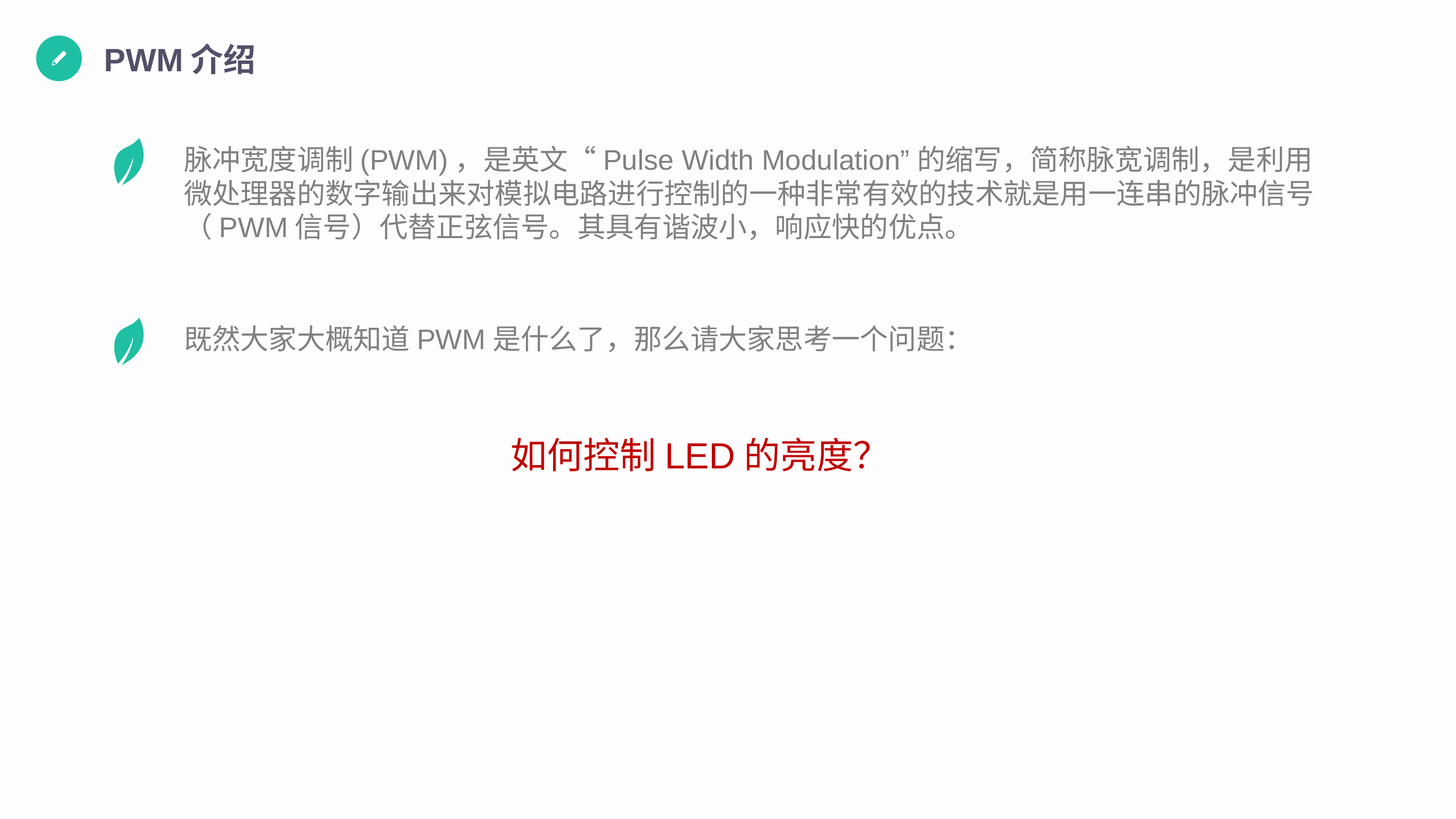

PWM介绍

脉冲宽度调制(PWM)，是英文“Pulse Width Modulation”的缩写，简称脉宽调制，是利用微处理器的数字输出来对模拟电路进行控制的一种非常有效的技术就是用一连串的脉冲信号（PWM信号）代替正弦信号。其具有谐波小，响应快的优点。

既然大家大概知道PWM是什么了，那么请大家思考一个问题：
如何控制LED的亮度？